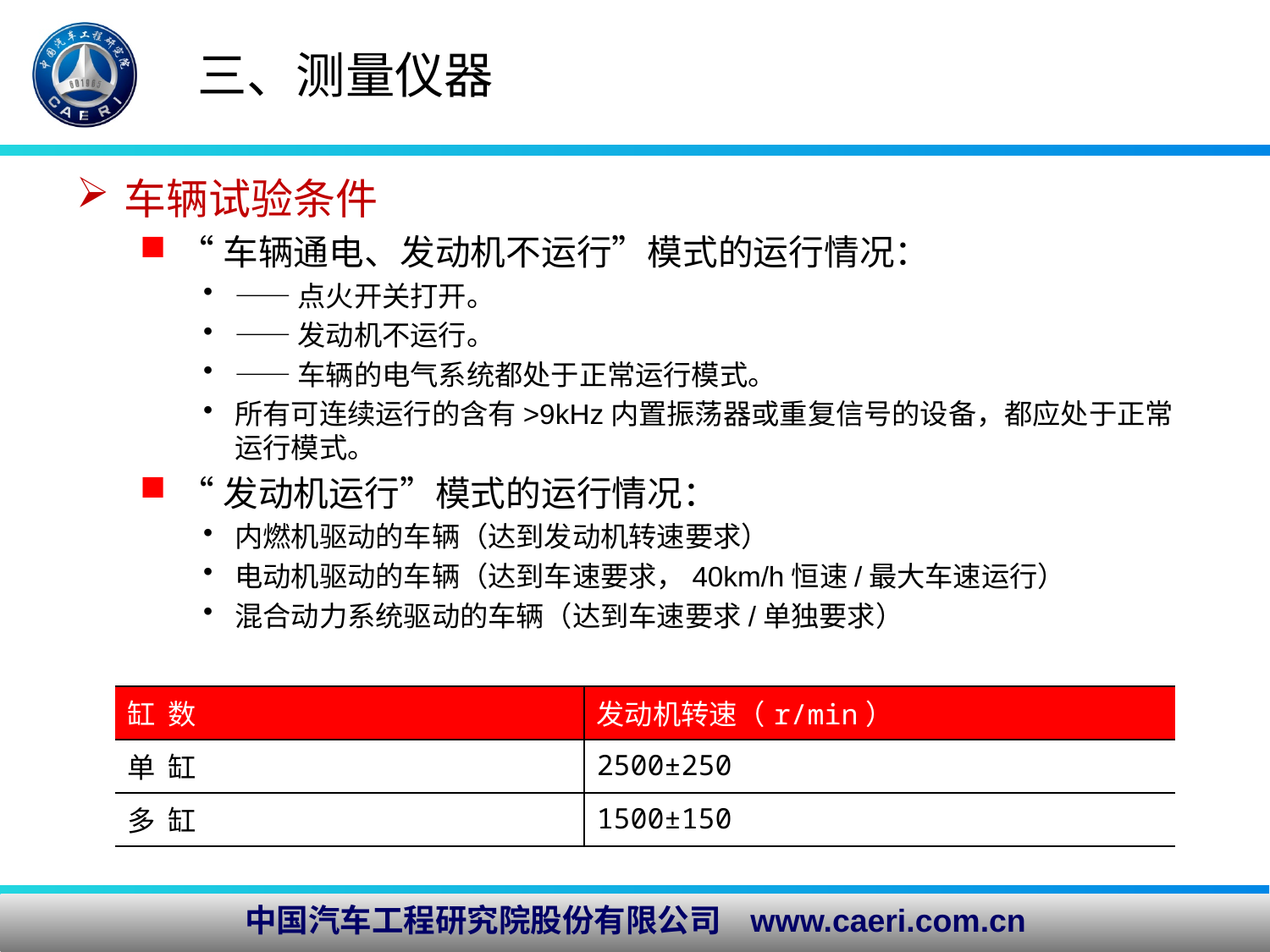

# 三、测量仪器
车辆试验条件
“车辆通电、发动机不运行”模式的运行情况：
——点火开关打开。
——发动机不运行。
——车辆的电气系统都处于正常运行模式。
所有可连续运行的含有>9kHz内置振荡器或重复信号的设备，都应处于正常运行模式。
“发动机运行”模式的运行情况：
内燃机驱动的车辆（达到发动机转速要求）
电动机驱动的车辆（达到车速要求，40km/h恒速/最大车速运行）
混合动力系统驱动的车辆（达到车速要求/单独要求）
| 缸 数 | 发动机转速（r/min） |
| --- | --- |
| 单 缸 | 2500±250 |
| 多 缸 | 1500±150 |